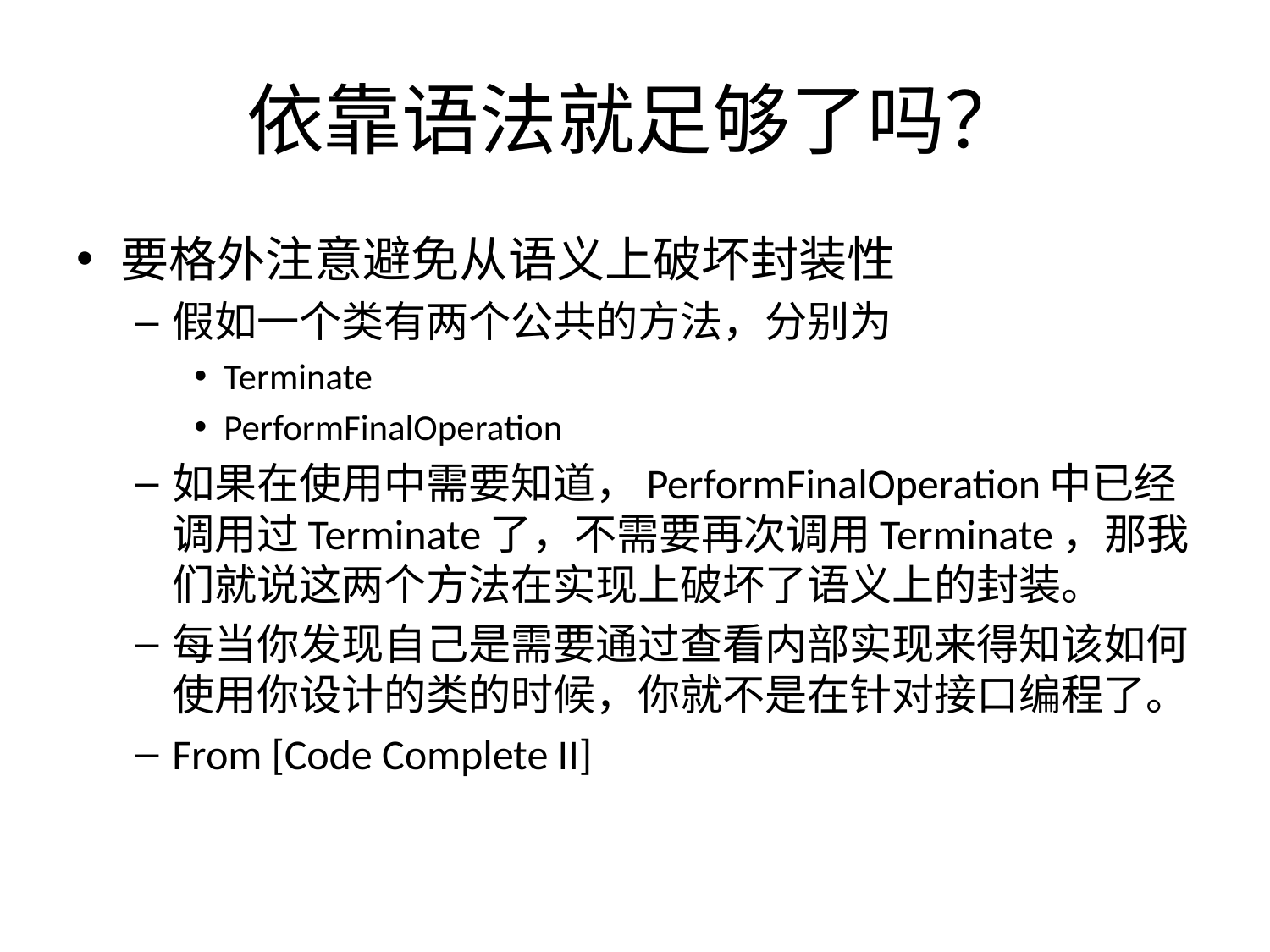

# 依靠语法就足够了吗？
要格外注意避免从语义上破坏封装性
假如一个类有两个公共的方法，分别为
Terminate
PerformFinalOperation
如果在使用中需要知道，PerformFinalOperation中已经调用过Terminate了，不需要再次调用Terminate，那我们就说这两个方法在实现上破坏了语义上的封装。
每当你发现自己是需要通过查看内部实现来得知该如何使用你设计的类的时候，你就不是在针对接口编程了。
From [Code Complete II]